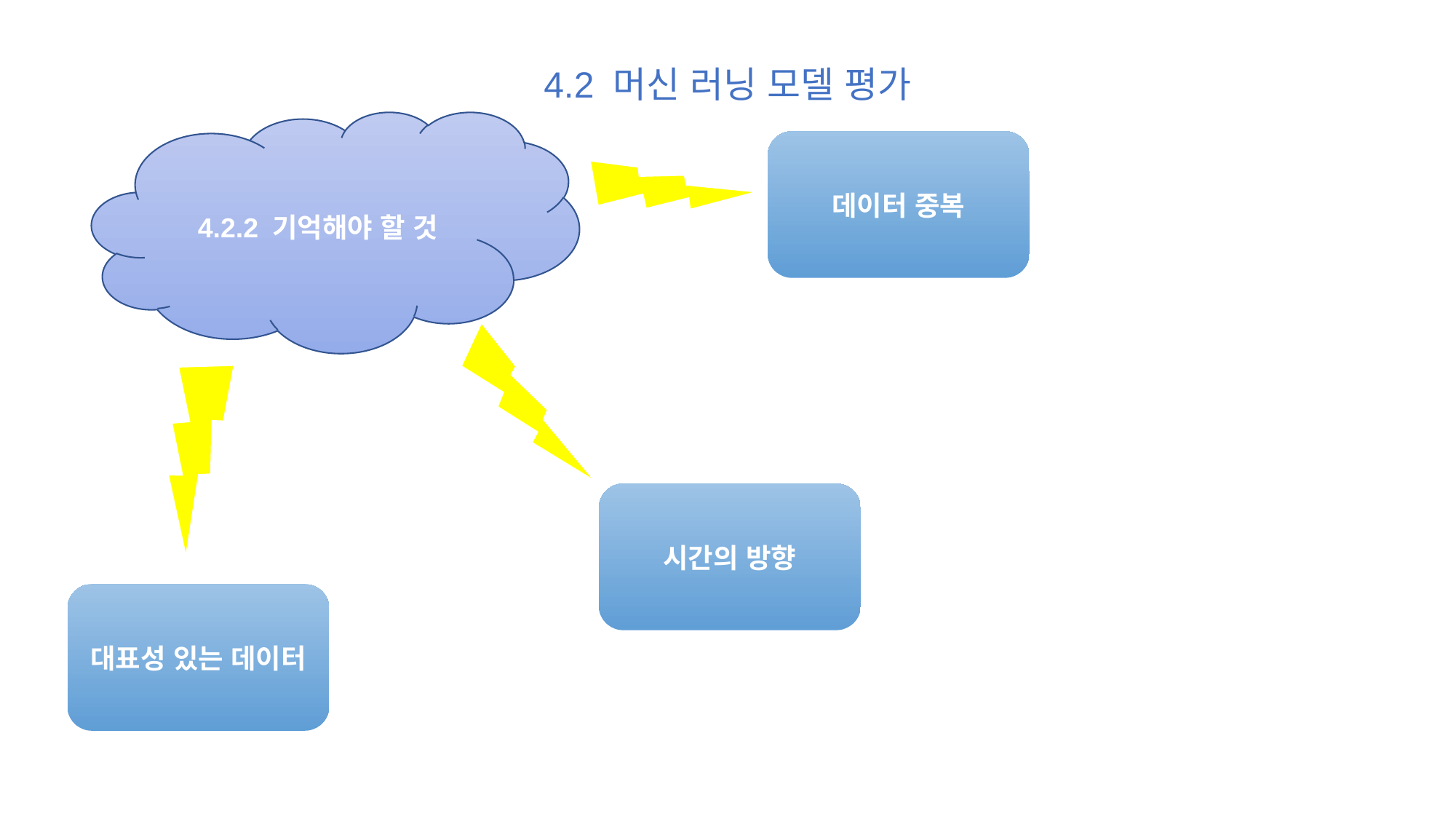

4.2 머신 러닝 모델 평가

4.2.2 기억해야 할 것
데이터 중복

시간의 방향
대표성 있는 데이터